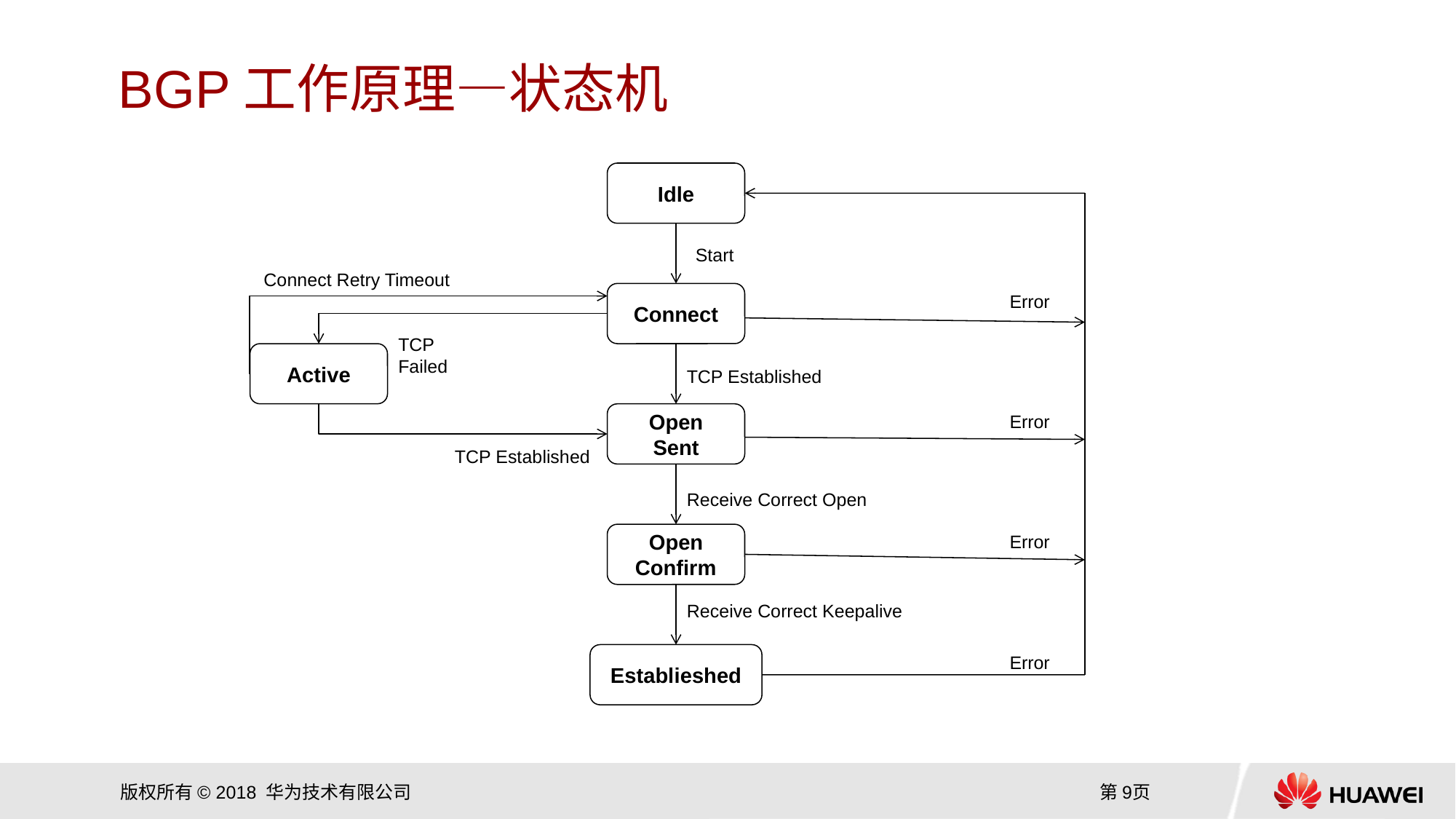

# BGP工作原理—状态机
Idle
Start
Connect Retry Timeout
Connect
Error
TCP Failed
Active
TCP Established
Open
Sent
Error
TCP Established
Receive Correct Open
Open
Confirm
Error
Receive Correct Keepalive
Establieshed
Error